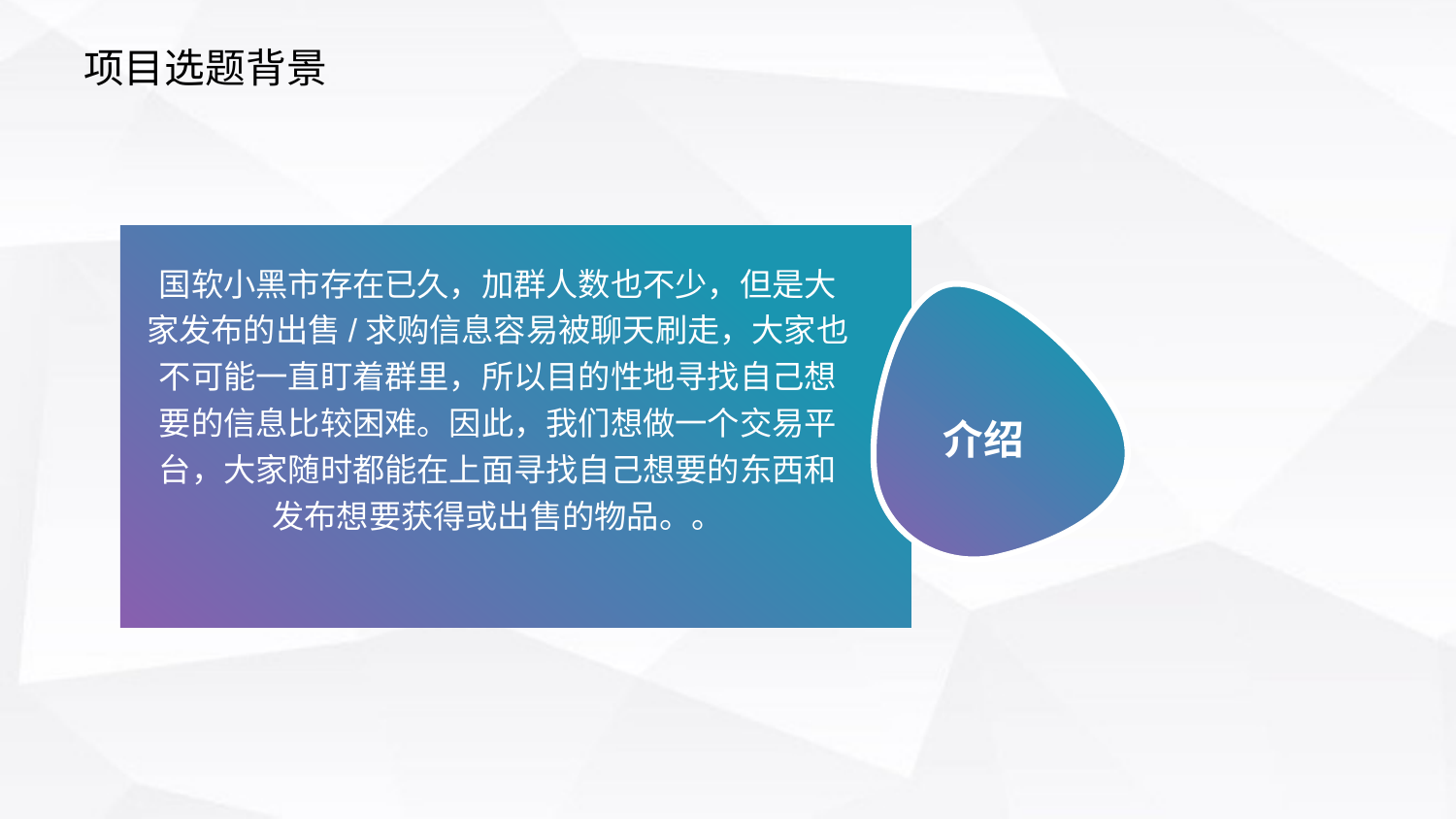

项目选题背景

国软小黑市存在已久，加群人数也不少，但是大家发布的出售/求购信息容易被聊天刷走，大家也不可能一直盯着群里，所以目的性地寻找自己想要的信息比较困难。因此，我们想做一个交易平台，大家随时都能在上面寻找自己想要的东西和发布想要获得或出售的物品。。

介绍